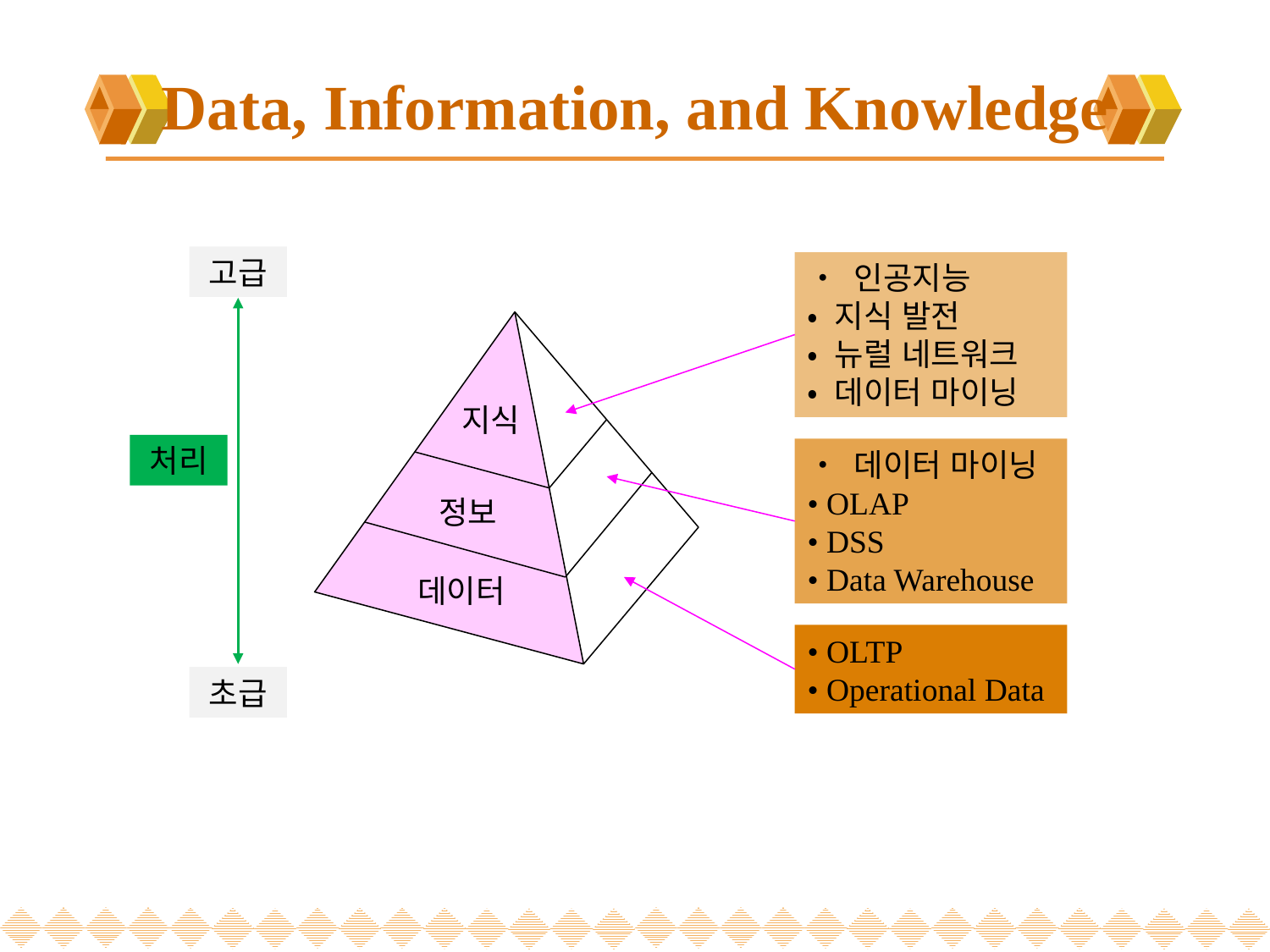

# Data, Information, and Knowledge
고급
• 인공지능
• 지식 발전
• 뉴럴 네트워크
• 데이터 마이닝

지식
처리
• 데이터 마이닝
• OLAP
• DSS
• Data Warehouse
정보
데이터
• OLTP
• Operational Data
초급